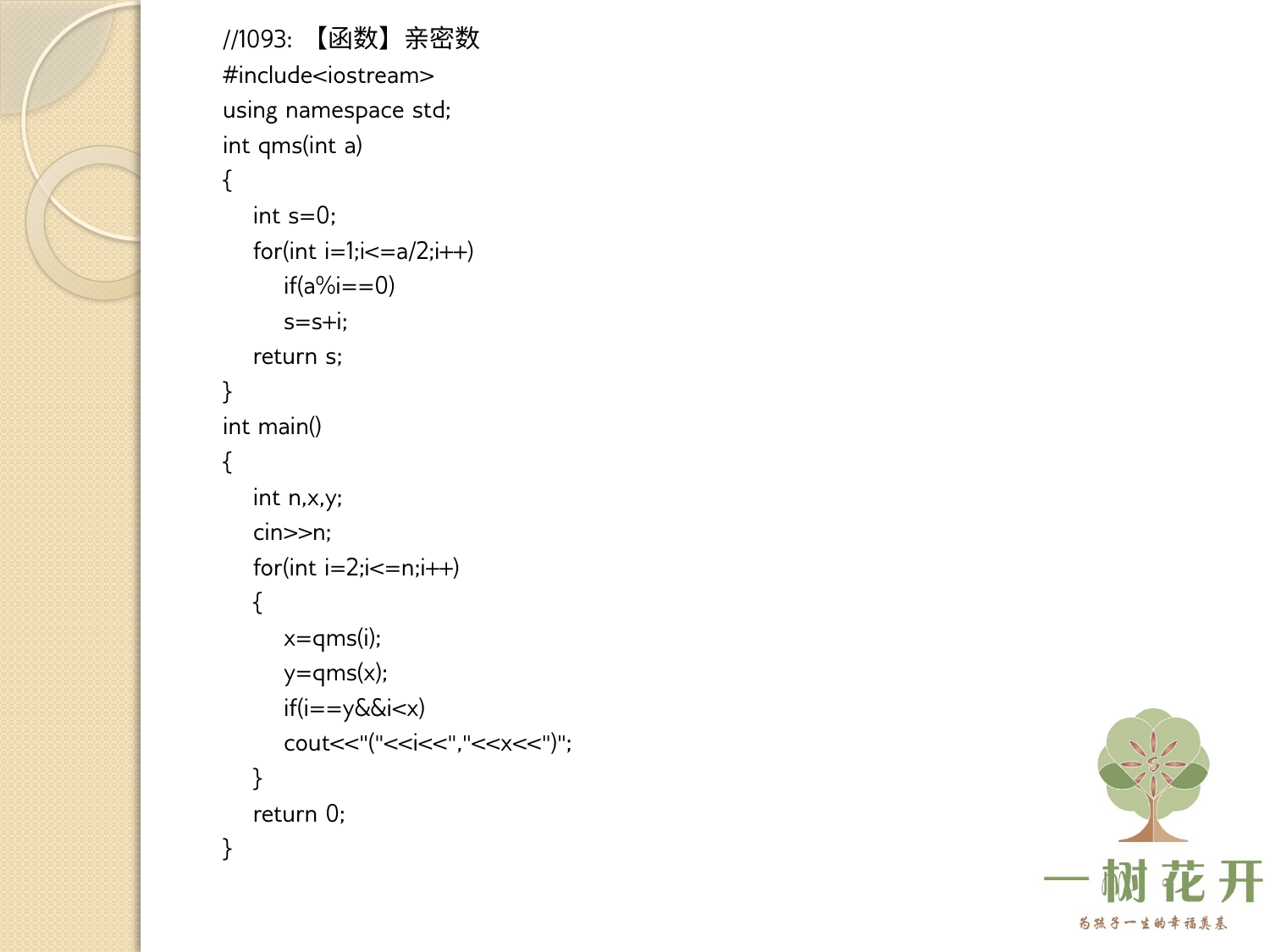

//1093: 【函数】亲密数
#include<iostream>
using namespace std;
int qms(int a)
{
    int s=0;
    for(int i=1;i<=a/2;i++)
        if(a%i==0)
        s=s+i;
    return s;
}
int main()
{
    int n,x,y;
    cin>>n;
    for(int i=2;i<=n;i++)
    {
        x=qms(i);
        y=qms(x);
        if(i==y&&i<x)
        cout<<"("<<i<<","<<x<<")";
    }
    return 0;
}